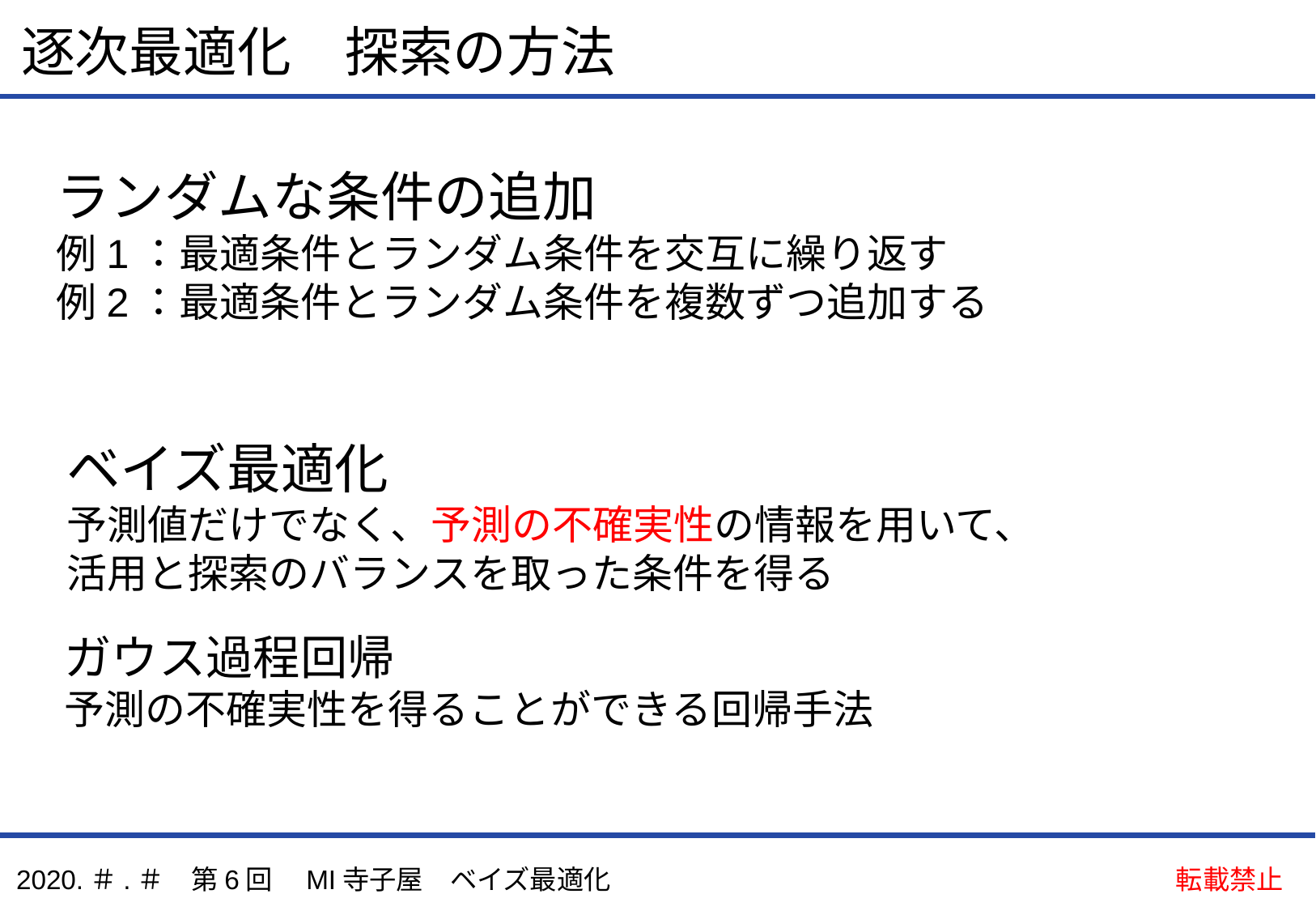

逐次最適化　探索の方法
ランダムな条件の追加
例1：最適条件とランダム条件を交互に繰り返す
例2：最適条件とランダム条件を複数ずつ追加する
ベイズ最適化
予測値だけでなく、予測の不確実性の情報を用いて、
活用と探索のバランスを取った条件を得る
ガウス過程回帰
予測の不確実性を得ることができる回帰手法